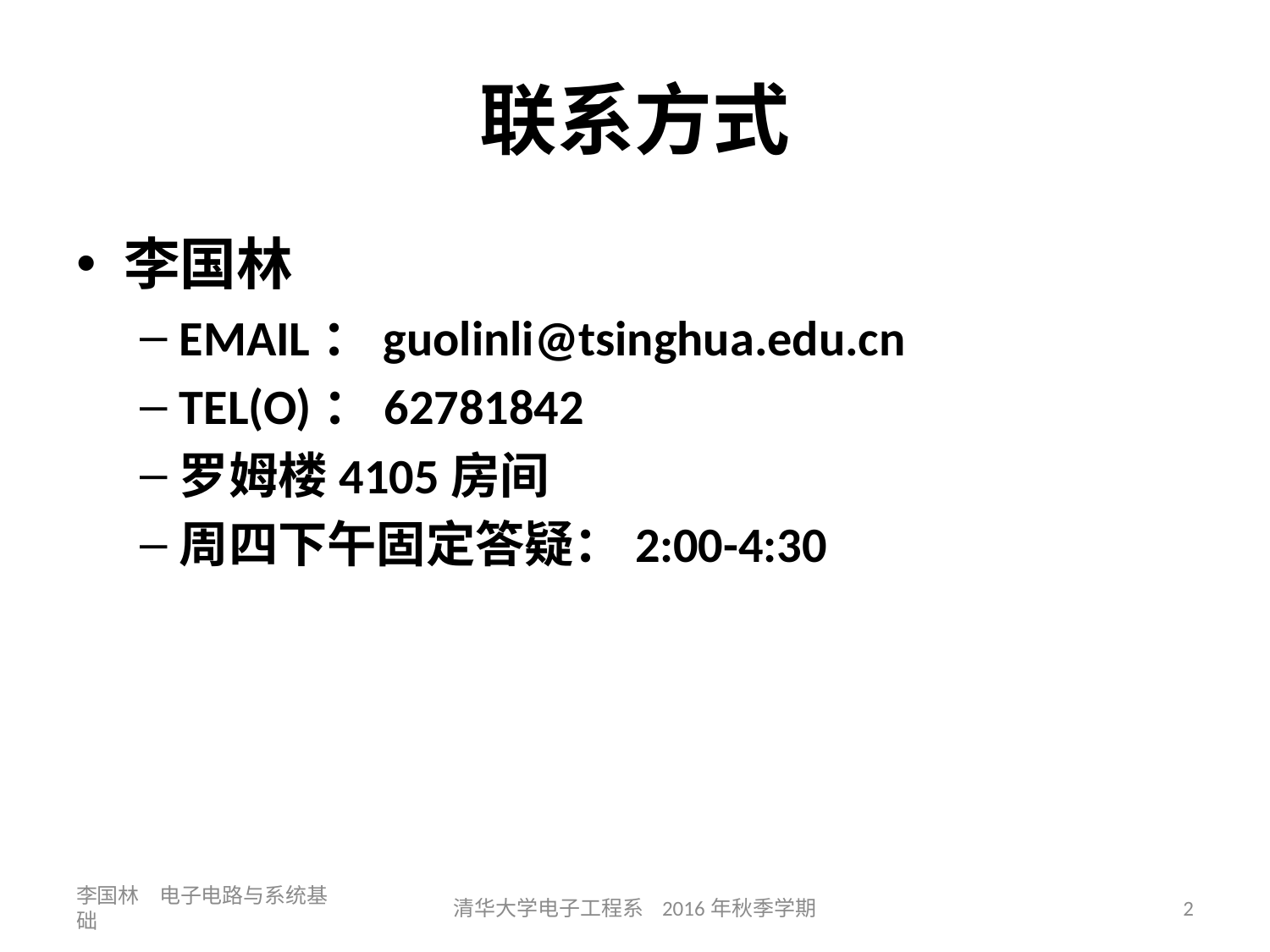

# 联系方式
李国林
EMAIL：guolinli@tsinghua.edu.cn
TEL(O)：62781842
罗姆楼4105房间
周四下午固定答疑：2:00-4:30

李国林   电子电路与系统基础
清华大学电子工程系  2016年秋季学期
2